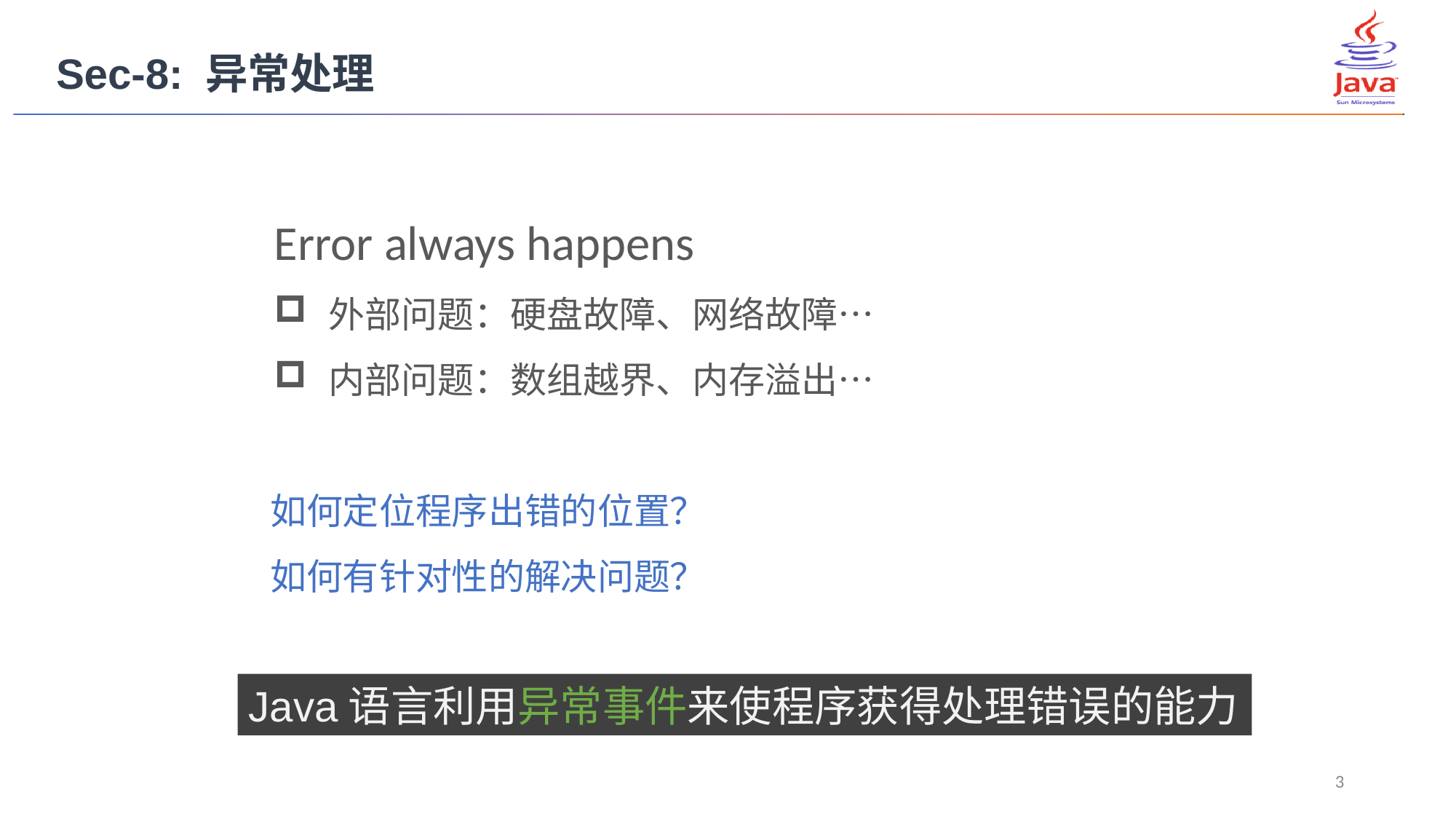

Sec-8: 异常处理
Error always happens
外部问题：硬盘故障、网络故障…
内部问题：数组越界、内存溢出…
如何定位程序出错的位置？
如何有针对性的解决问题？
Java语言利用异常事件来使程序获得处理错误的能力
3